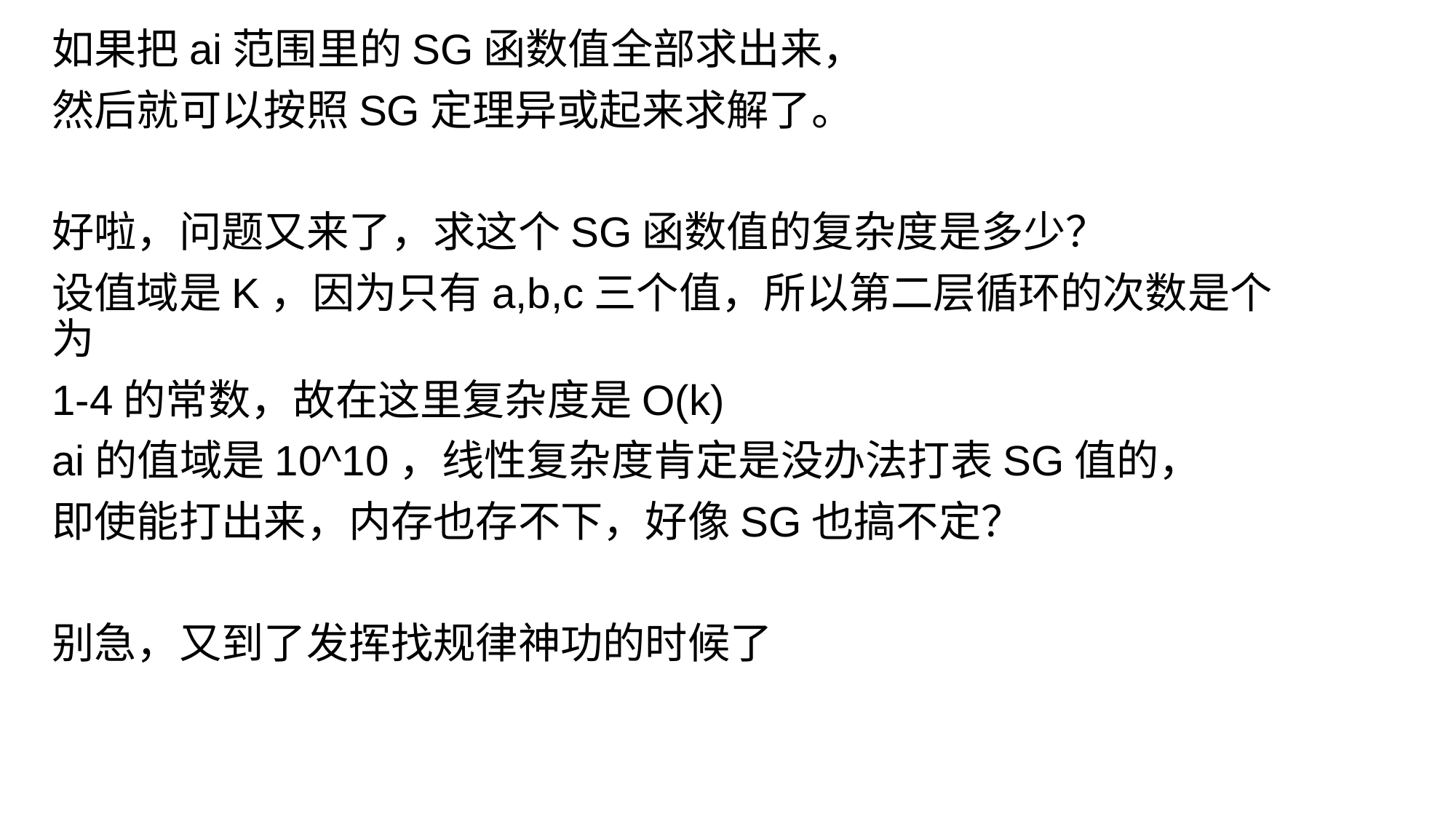

如果把ai范围里的SG函数值全部求出来，
然后就可以按照SG定理异或起来求解了。

好啦，问题又来了，求这个SG函数值的复杂度是多少？
设值域是K，因为只有a,b,c三个值，所以第二层循环的次数是个为
1-4的常数，故在这里复杂度是O(k)
ai的值域是10^10，线性复杂度肯定是没办法打表SG值的，
即使能打出来，内存也存不下，好像SG也搞不定？

别急，又到了发挥找规律神功的时候了